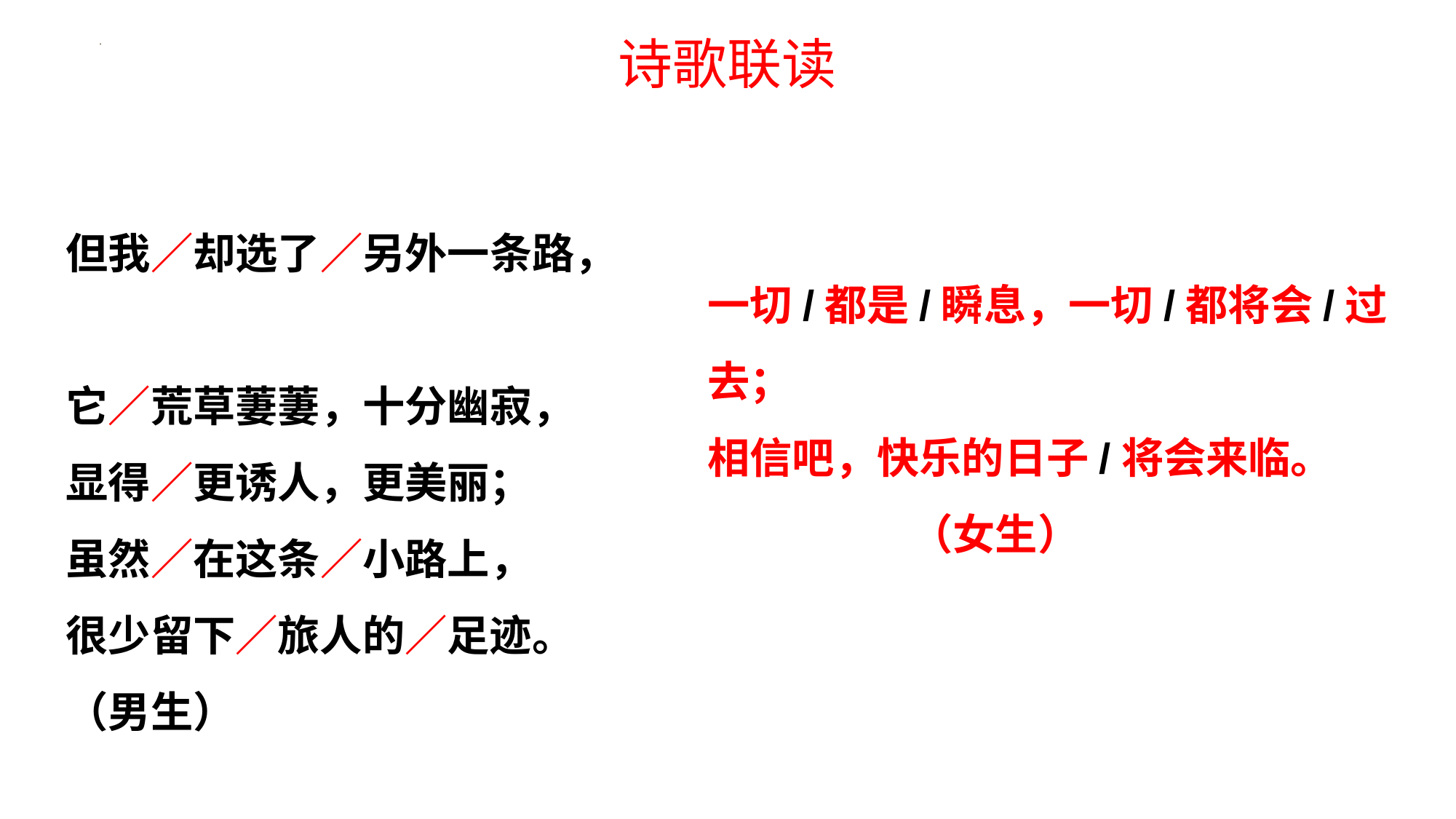

# 诗歌联读
但我／却选了／另外一条路，
它／荒草萋萋，十分幽寂，
显得／更诱人，更美丽；
虽然／在这条／小路上，
很少留下／旅人的／足迹。
（男生）

一切/都是/瞬息，一切/都将会/过去；
相信吧，快乐的日子/将会来临。
                    （女生）